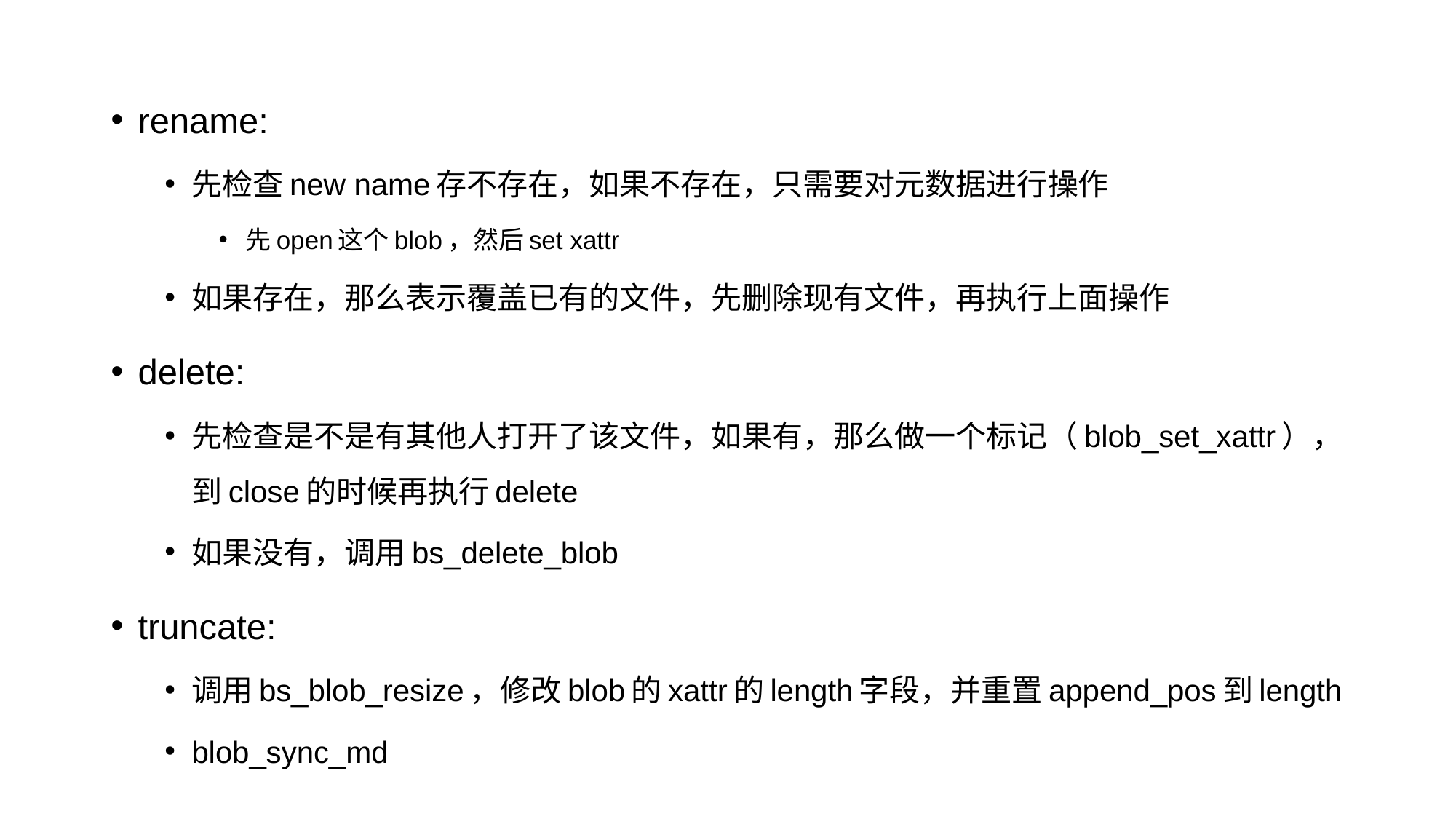

rename:
先检查new name存不存在，如果不存在，只需要对元数据进行操作
先open这个blob，然后set xattr
如果存在，那么表示覆盖已有的文件，先删除现有文件，再执行上面操作
delete:
先检查是不是有其他人打开了该文件，如果有，那么做一个标记（blob_set_xattr），到close的时候再执行delete
如果没有，调用bs_delete_blob
truncate:
调用bs_blob_resize，修改blob的xattr的length字段，并重置append_pos到length
blob_sync_md